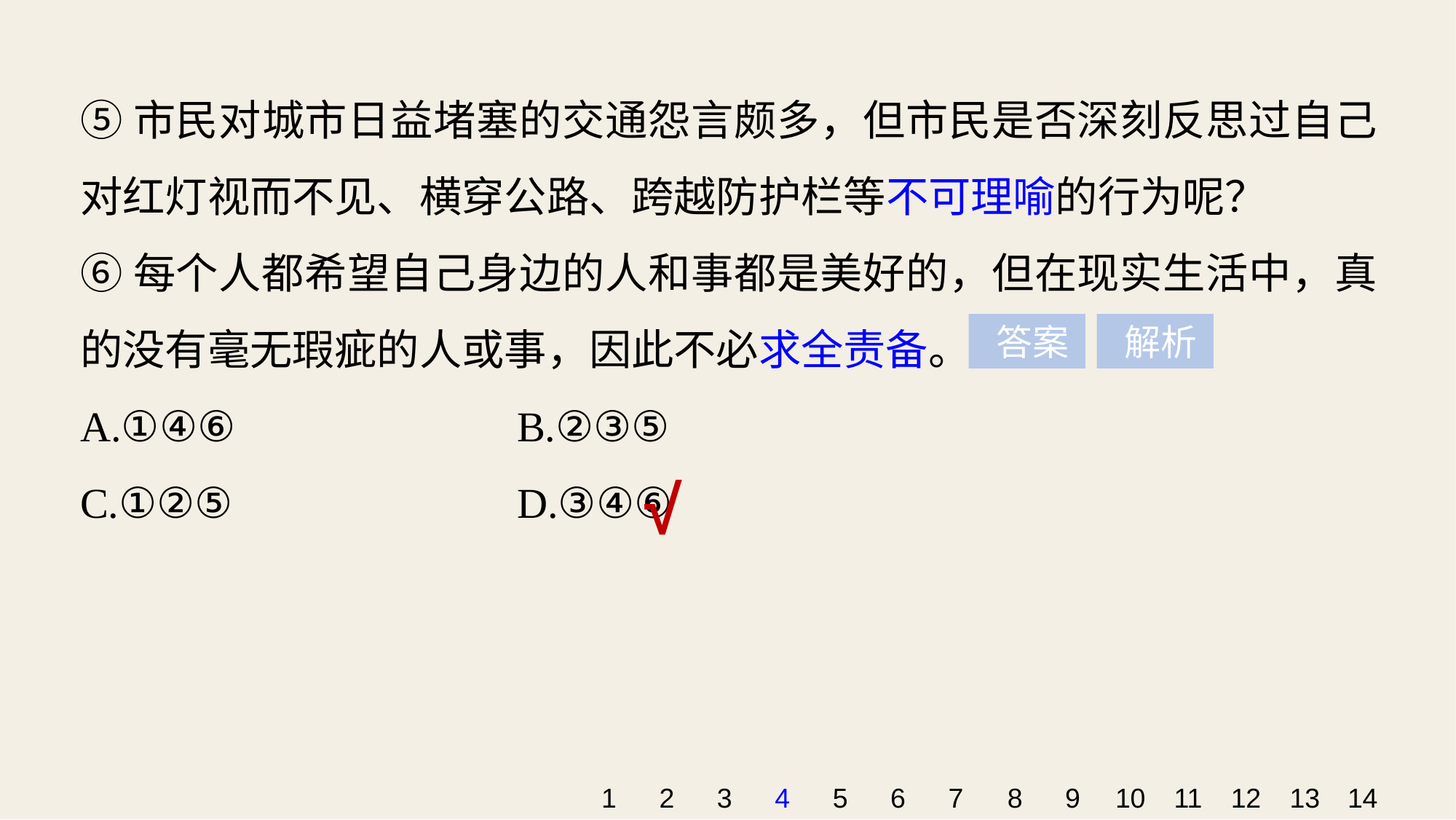

⑤市民对城市日益堵塞的交通怨言颇多，但市民是否深刻反思过自己对红灯视而不见、横穿公路、跨越防护栏等不可理喻的行为呢？
⑥每个人都希望自己身边的人和事都是美好的，但在现实生活中，真的没有毫无瑕疵的人或事，因此不必求全责备。
A.①④⑥  			B.②③⑤
C.①②⑤  			D.③④⑥
 答案
 解析
√
1
2
3
4
5
6
7
8
9
10
11
12
13
14